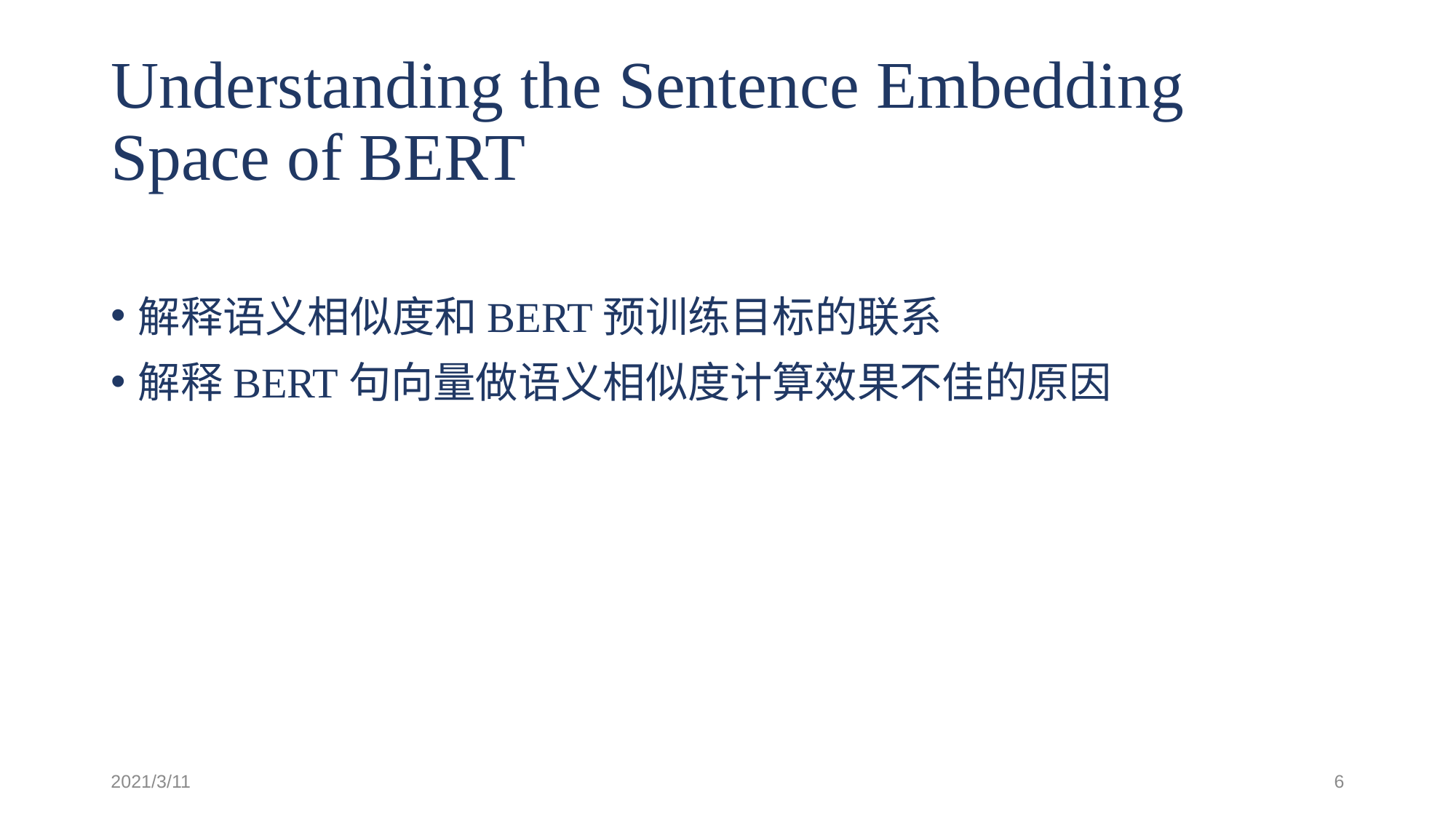

# Understanding the Sentence Embedding Space of BERT

解释语义相似度和BERT预训练目标的联系
解释BERT句向量做语义相似度计算效果不佳的原因
2021/3/11
6